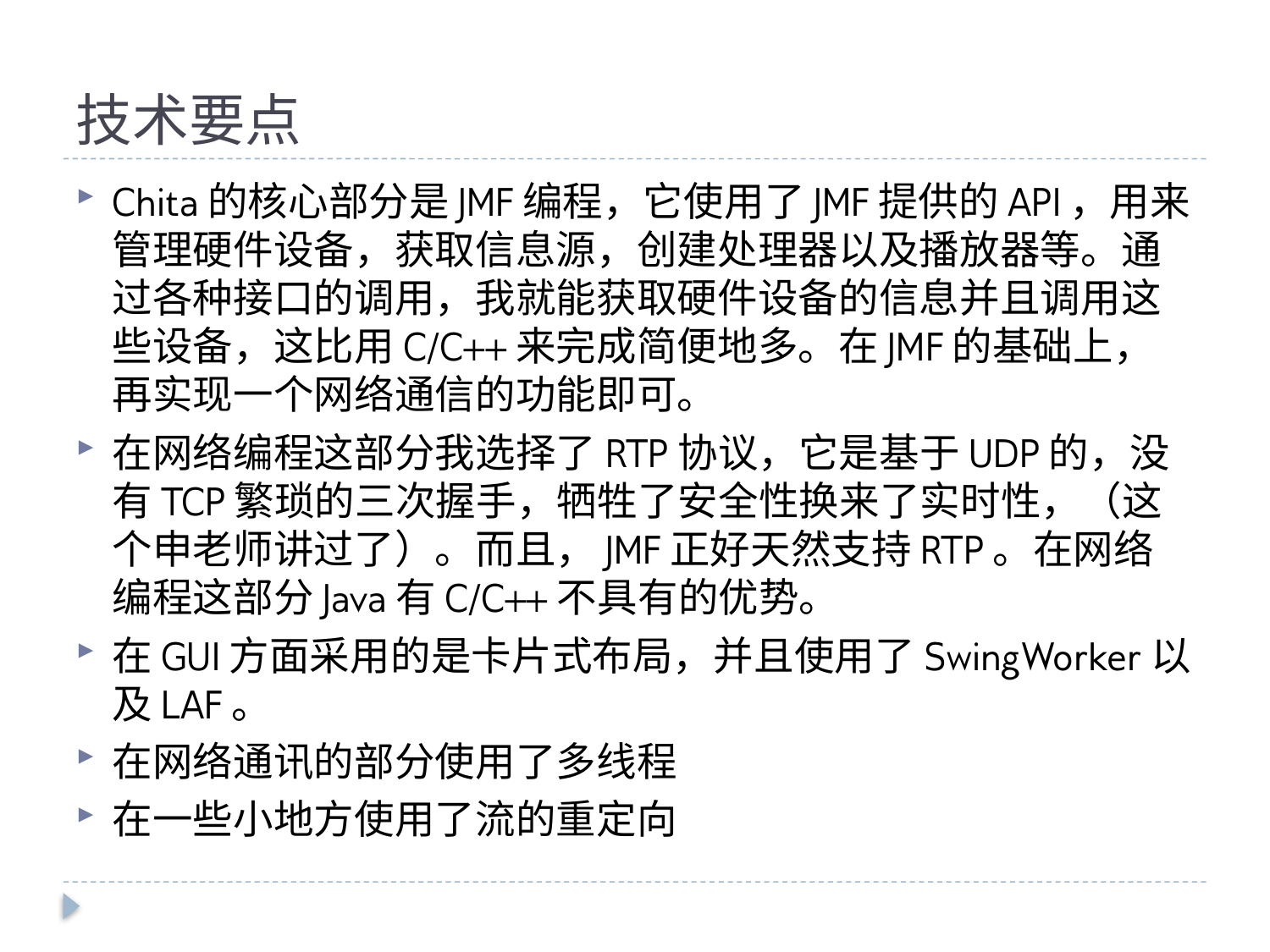

# 技术要点
Chita的核心部分是JMF编程，它使用了JMF提供的API，用来管理硬件设备，获取信息源，创建处理器以及播放器等。通过各种接口的调用，我就能获取硬件设备的信息并且调用这些设备，这比用C/C++来完成简便地多。在JMF的基础上，再实现一个网络通信的功能即可。
在网络编程这部分我选择了RTP协议，它是基于UDP的，没有TCP繁琐的三次握手，牺牲了安全性换来了实时性，（这个申老师讲过了）。而且，JMF正好天然支持RTP。在网络编程这部分Java有C/C++不具有的优势。
在GUI方面采用的是卡片式布局，并且使用了SwingWorker以及LAF。
在网络通讯的部分使用了多线程
在一些小地方使用了流的重定向